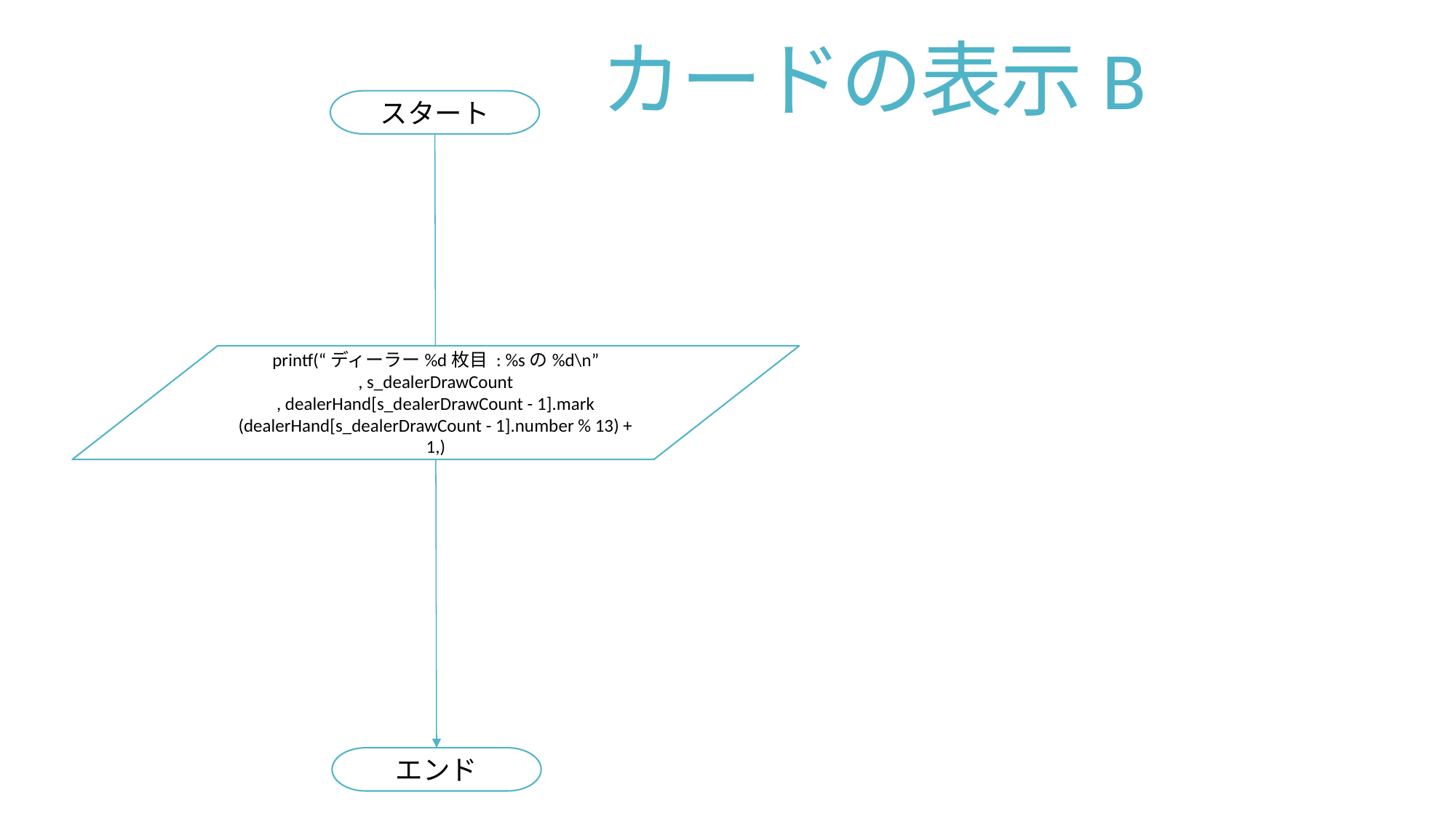

カードの表示B
スタート
printf(“ディーラー%d枚目 : %sの%d\n”
, s_dealerDrawCount
, dealerHand[s_dealerDrawCount - 1].mark
(dealerHand[s_dealerDrawCount - 1].number % 13) + 1,)
エンド